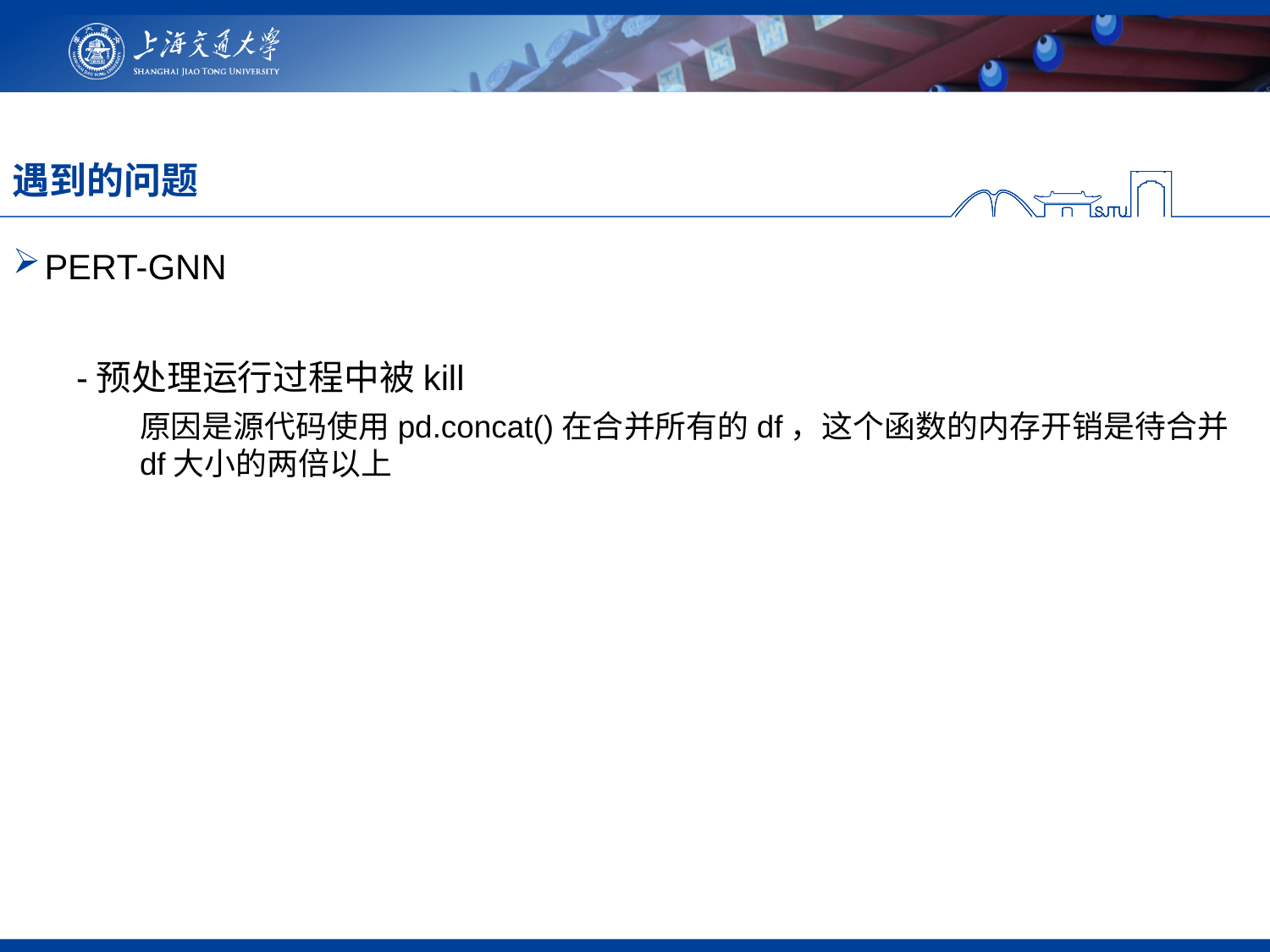

# 遇到的问题
PERT-GNN

-预处理运行过程中被kill
原因是源代码使用pd.concat()在合并所有的df，这个函数的内存开销是待合并df大小的两倍以上